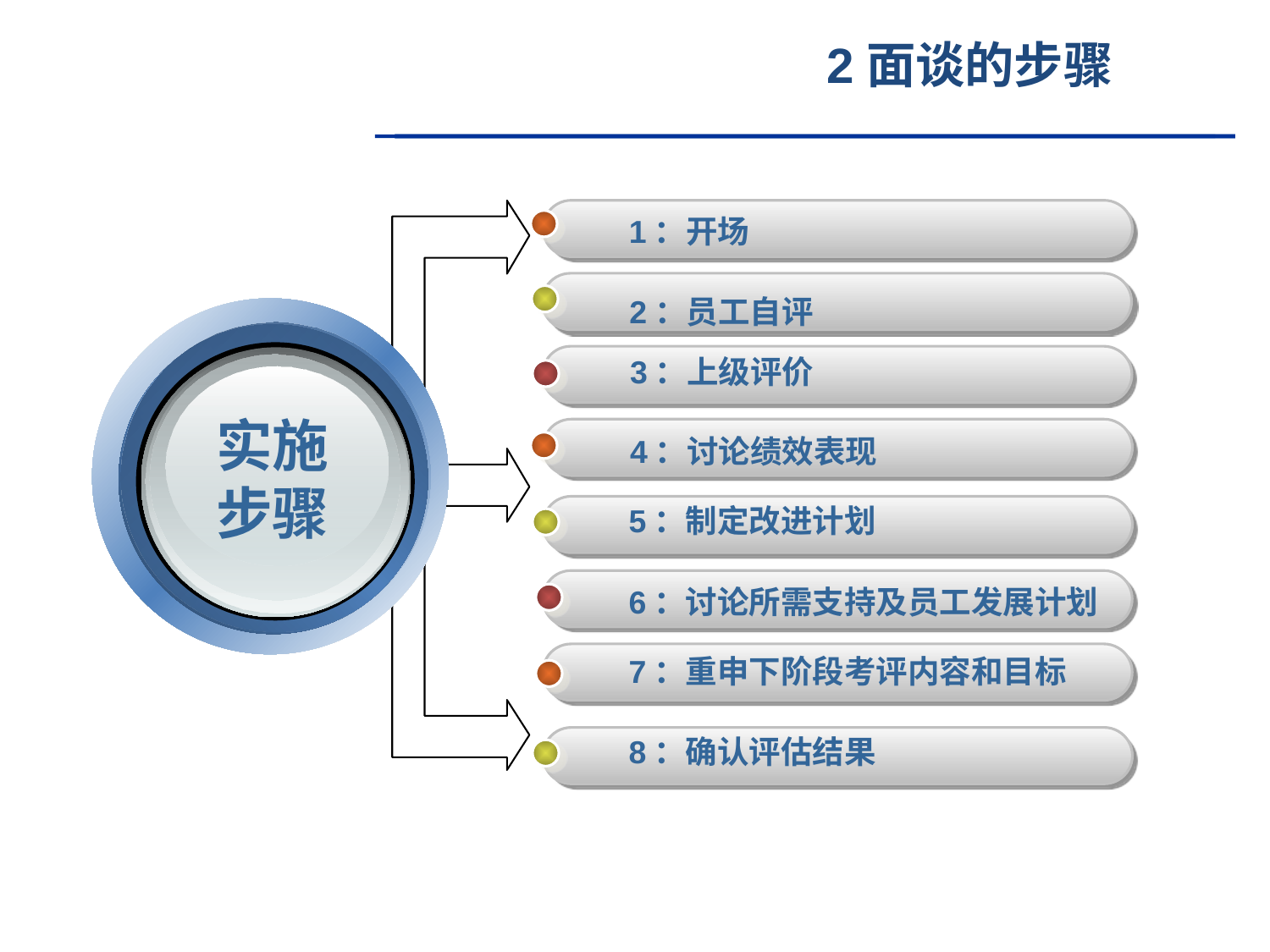

2面谈的步骤

1：开场

2：员工自评

3：上级评价

实施
步骤
4：讨论绩效表现

5：制定改进计划

6：讨论所需支持及员工发展计划

7：重申下阶段考评内容和目标

8：确认评估结果